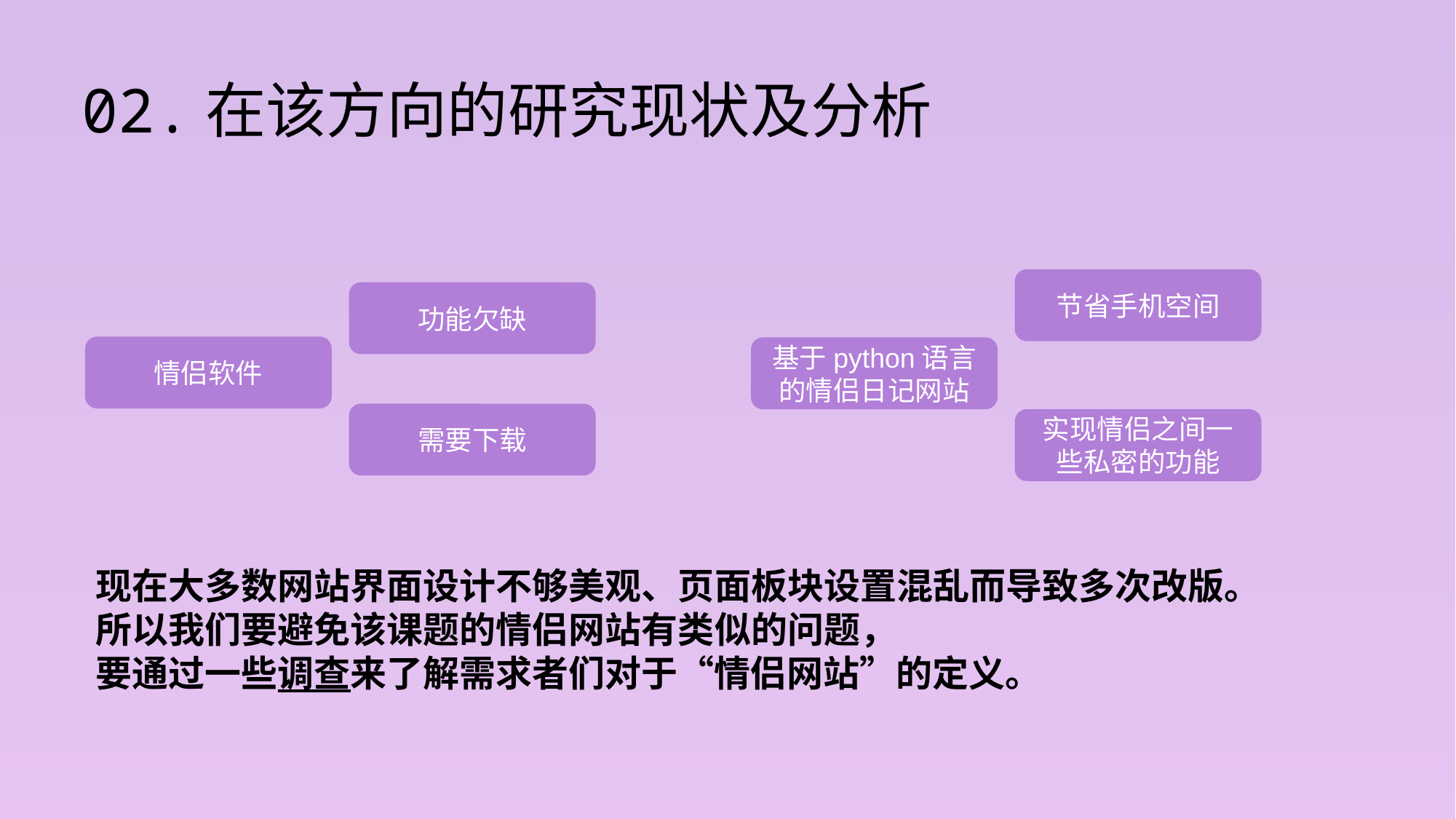

02.在该方向的研究现状及分析
节省手机空间
功能欠缺
情侣软件
基于python语言的情侣日记网站
需要下载
实现情侣之间一些私密的功能
现在大多数网站界面设计不够美观、页面板块设置混乱而导致多次改版。
所以我们要避免该课题的情侣网站有类似的问题，
要通过一些调查来了解需求者们对于“情侣网站”的定义。